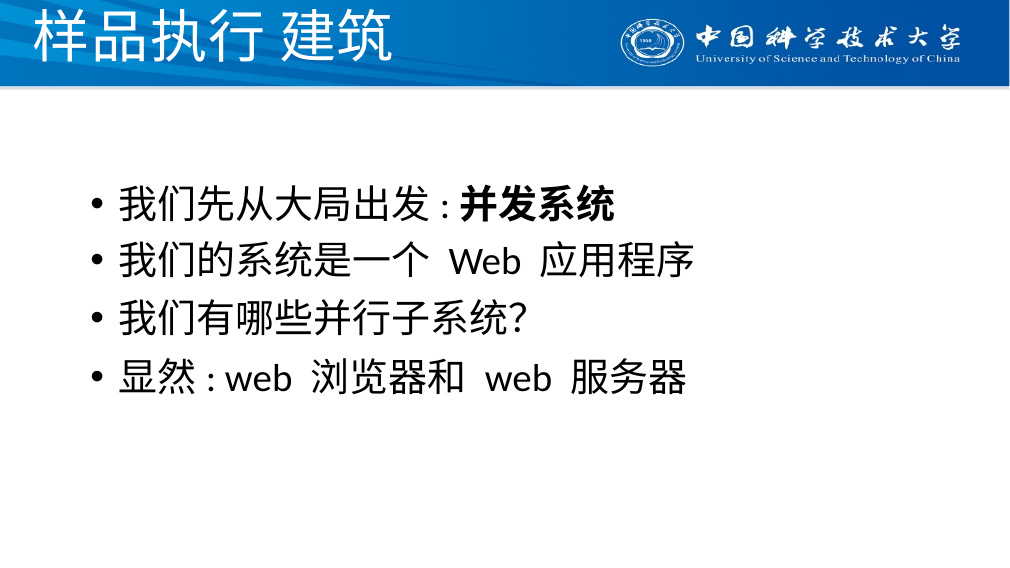

# 样品执行 建筑
我们先从大局出发:并发系统
我们的系统是一个 Web 应用程序
我们有哪些并行子系统？
显然: web 浏览器和 web 服务器